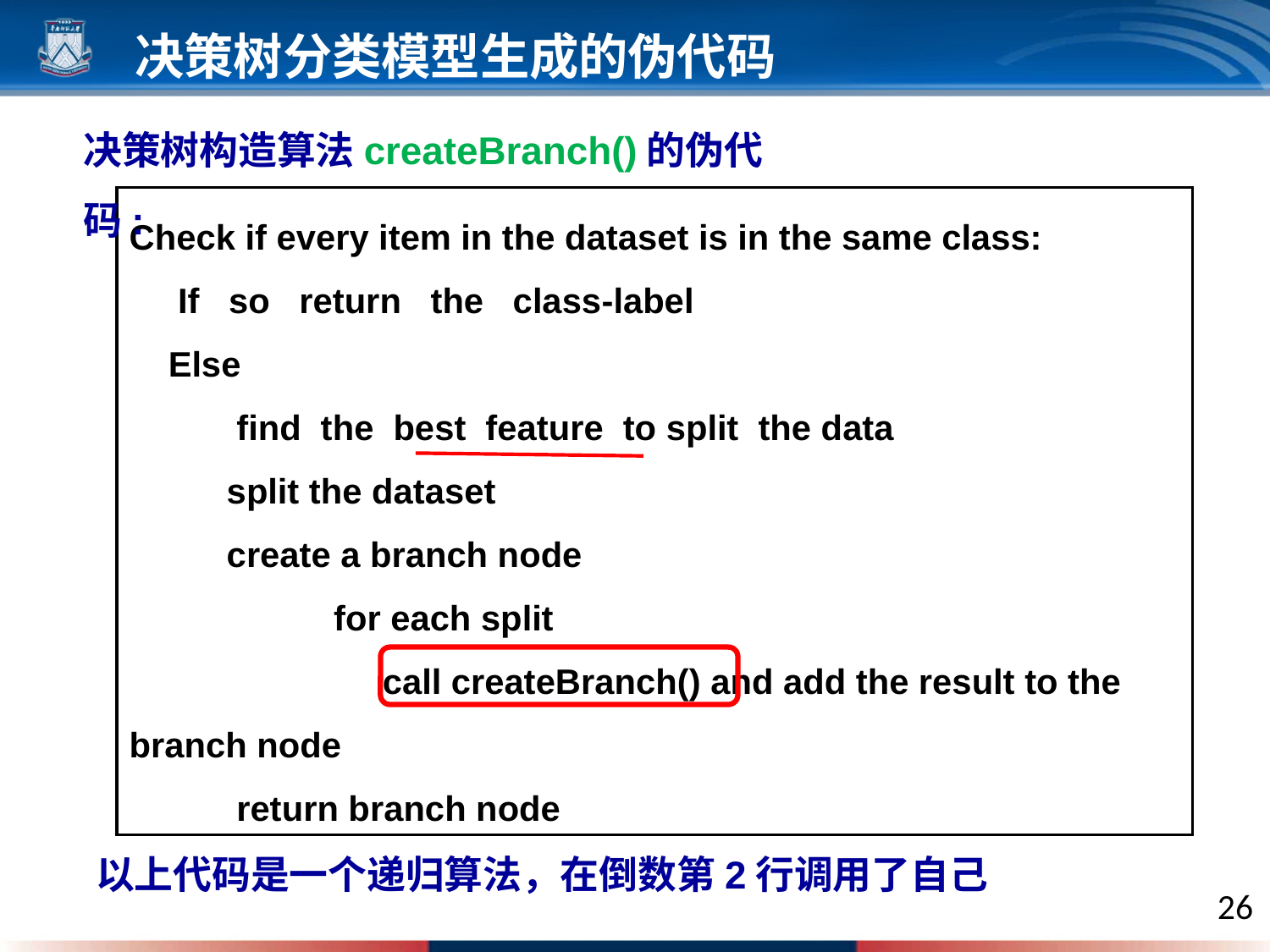

决策树分类模型生成的伪代码
决策树构造算法createBranch()的伪代码:
Check if every item in the dataset is in the same class:
     If   so   return   the   class-label
    Else
           find  the  best  feature  to split  the data
          split the dataset
          create a branch node
                     for each split
                          call createBranch() and add the result to the branch node
           return branch node

 以上代码是一个递归算法，在倒数第2行调用了自己